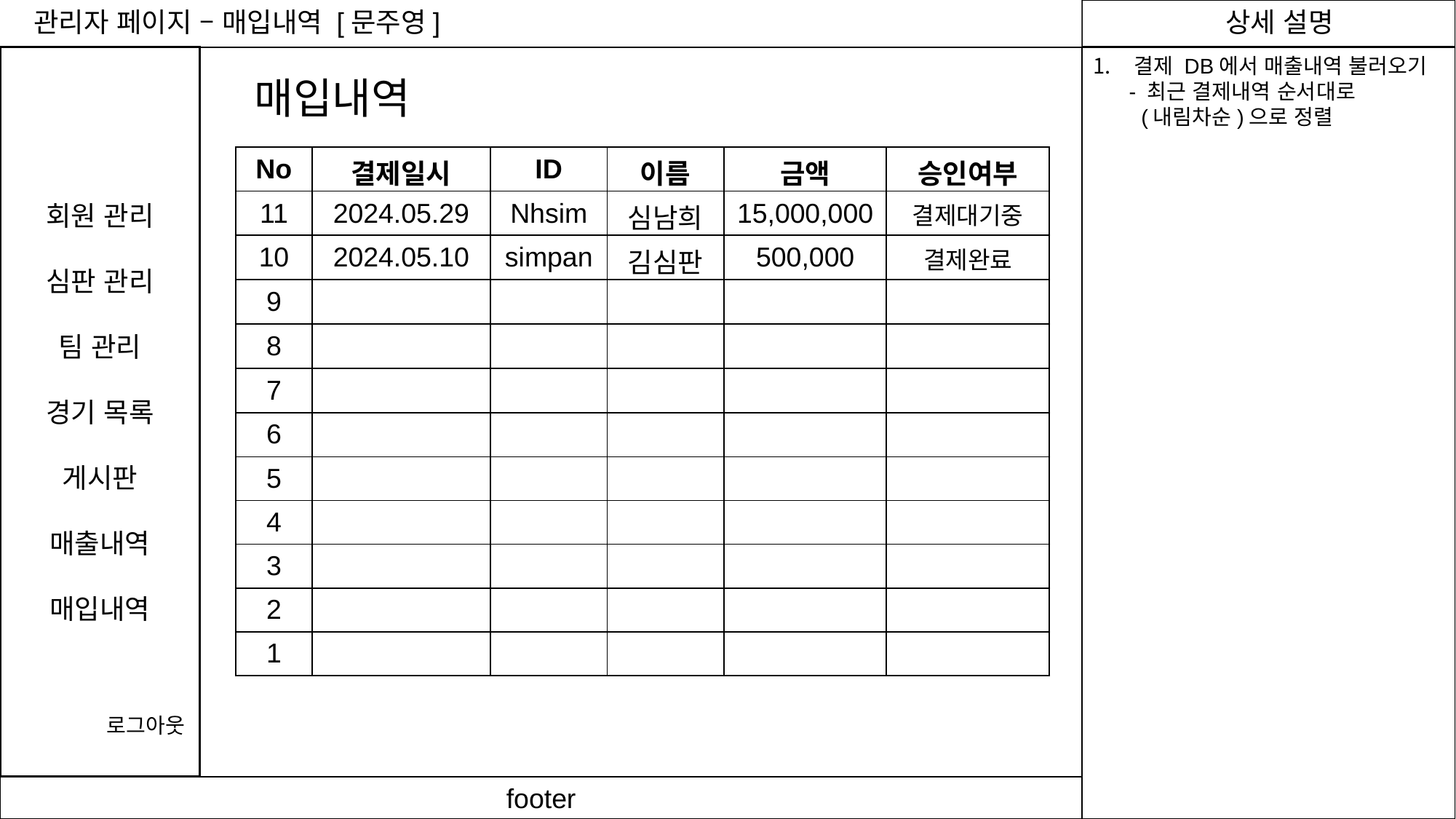

관리자 페이지 – 매입내역 [문주영]

회원 관리

심판 관리

팀 관리

경기 목록

게시판

매출내역

매입내역
결제 DB에서 매출내역 불러오기
      - 최근 결제내역 순서대로
        (내림차순)으로 정렬
매입내역
| No | 결제일시 | ID | 이름 | 금액 | 승인여부 |
| --- | --- | --- | --- | --- | --- |
| 11 | 2024.05.29 | Nhsim | 심남희 | 15,000,000 | 결제대기중 |
| 10 | 2024.05.10 | simpan | 김심판 | 500,000 | 결제완료 |
| 9 |  |  |  |  |  |
| 8 |  |  |  |  |  |
| 7 |  |  |  |  |  |
| 6 |  |  |  |  |  |
| 5 |  |  |  |  |  |
| 4 |  |  |  |  |  |
| 3 |  |  |  |  |  |
| 2 |  |  |  |  |  |
| 1 |  |  |  |  |  |
로그아웃
footer